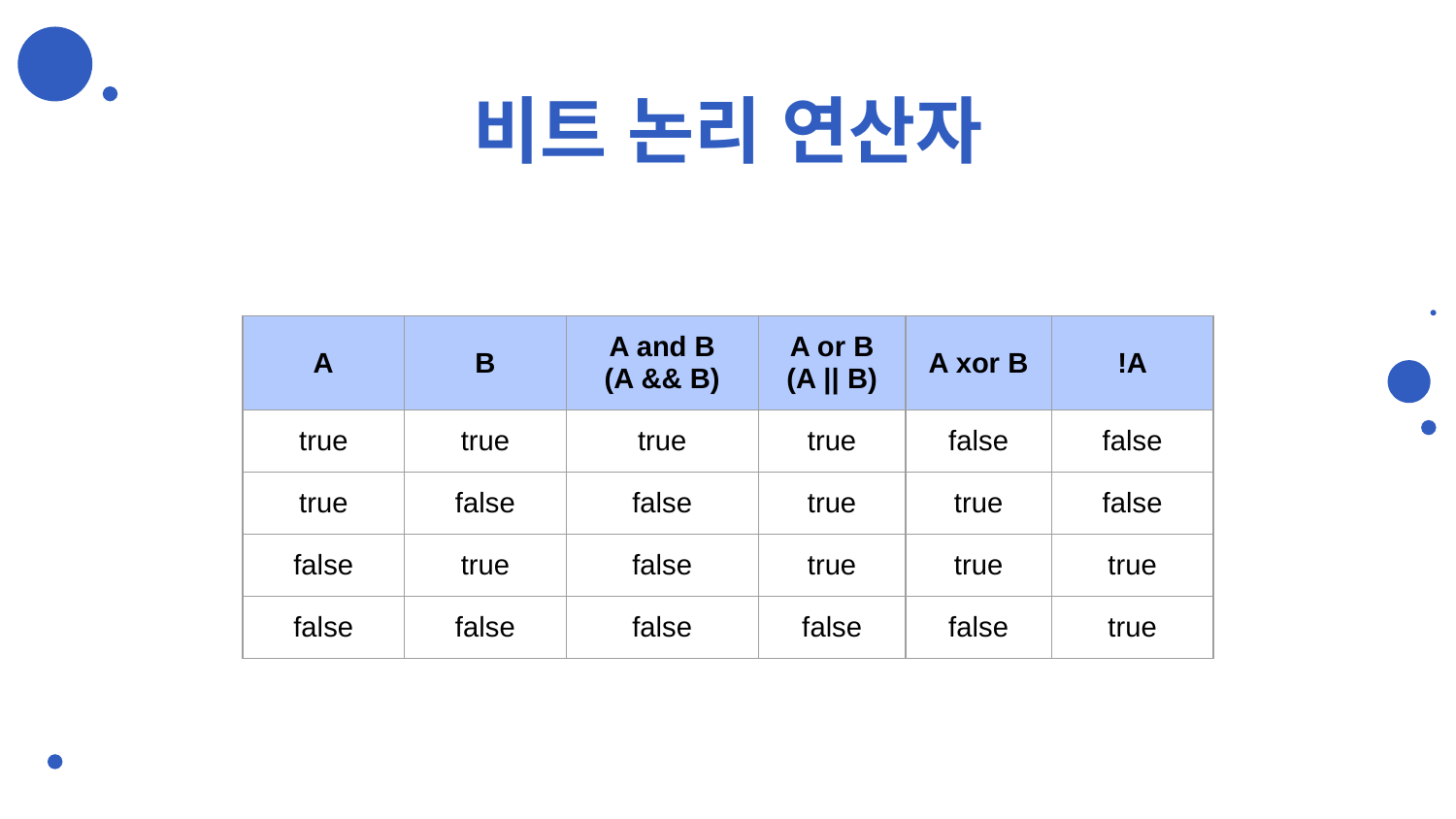

# 비트 논리 연산자
| A | B | A and B (A && B) | A or B (A || B) | A xor B | !A |
| --- | --- | --- | --- | --- | --- |
| true | true | true | true | false | false |
| true | false | false | true | true | false |
| false | true | false | true | true | true |
| false | false | false | false | false | true |